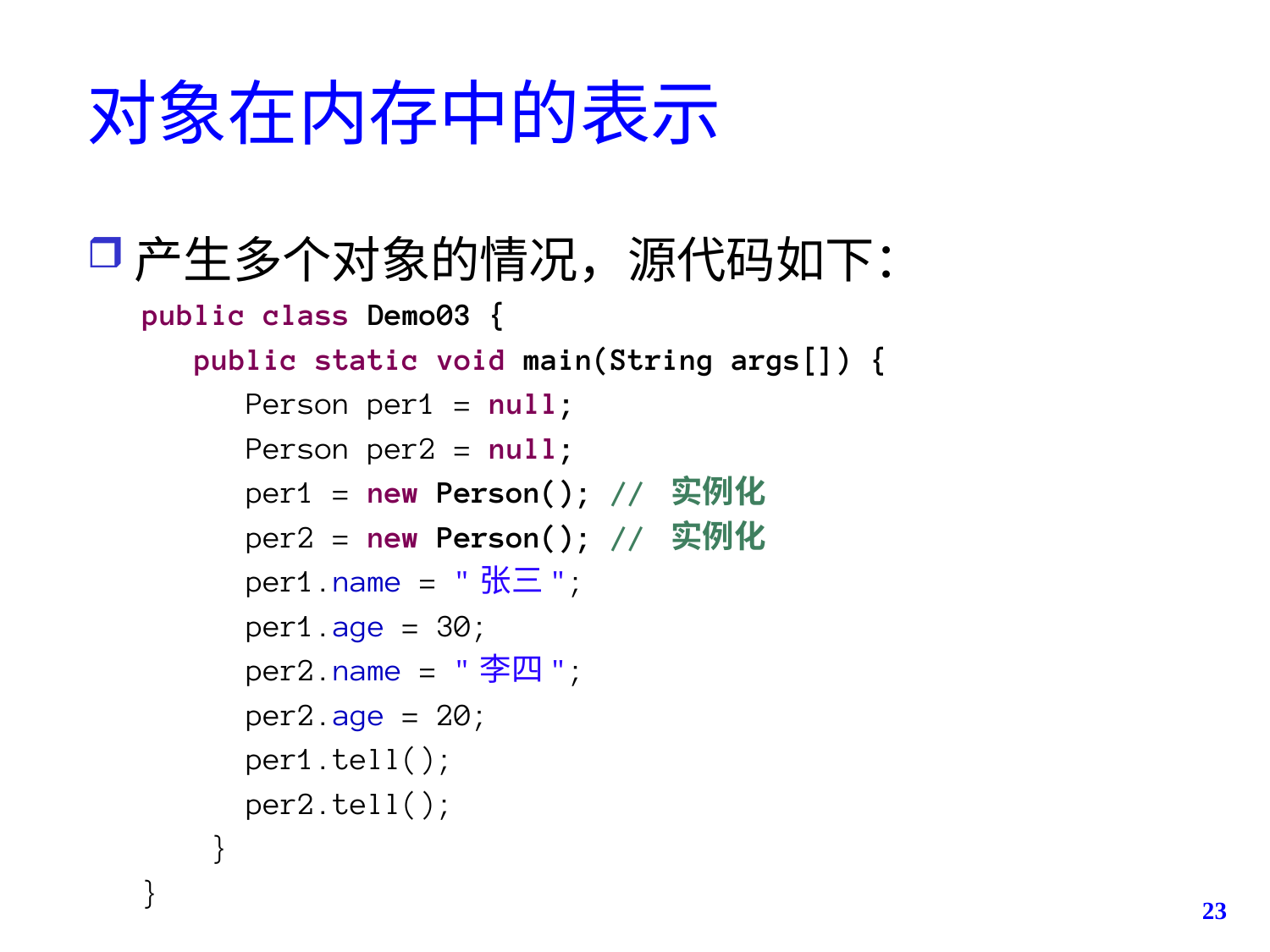

# 对象在内存中的表示
产生多个对象的情况，源代码如下：
public class Demo03 {
   public static void main(String args[]) {
      Person per1 = null;
      Person per2 = null;
      per1 = new Person(); // 实例化
      per2 = new Person(); // 实例化
      per1.name = "张三";
      per1.age = 30;
      per2.name = "李四";
      per2.age = 20;
      per1.tell();
      per2.tell();
    }
}

23